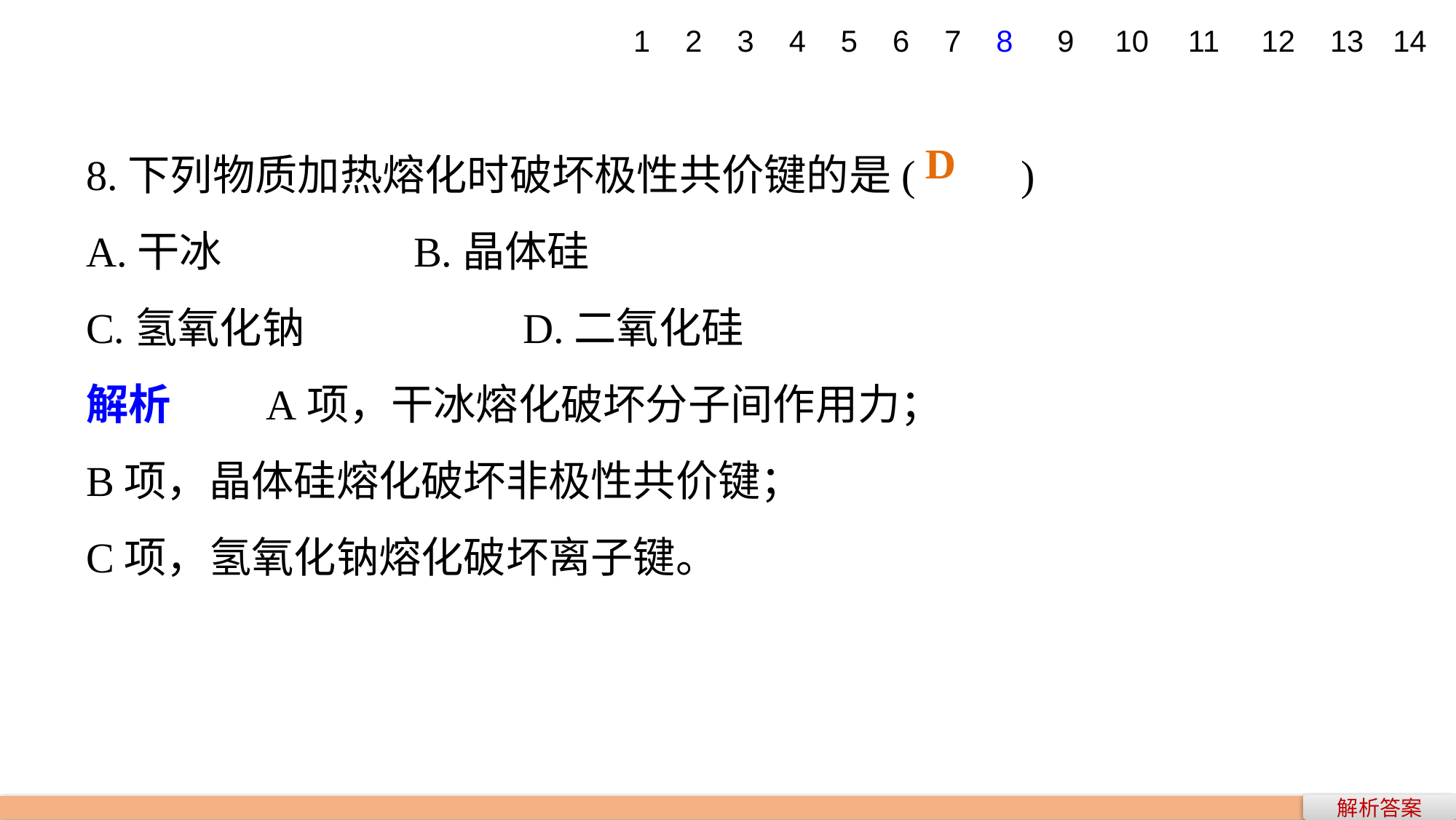

1
2
3
4
5
6
7
8
9
10
11
12
13
14
8.下列物质加热熔化时破坏极性共价键的是(　　)
A.干冰  		B.晶体硅
C.氢氧化钠  		D.二氧化硅
解析　　A项，干冰熔化破坏分子间作用力；
B项，晶体硅熔化破坏非极性共价键；
C项，氢氧化钠熔化破坏离子键。
D
解析答案